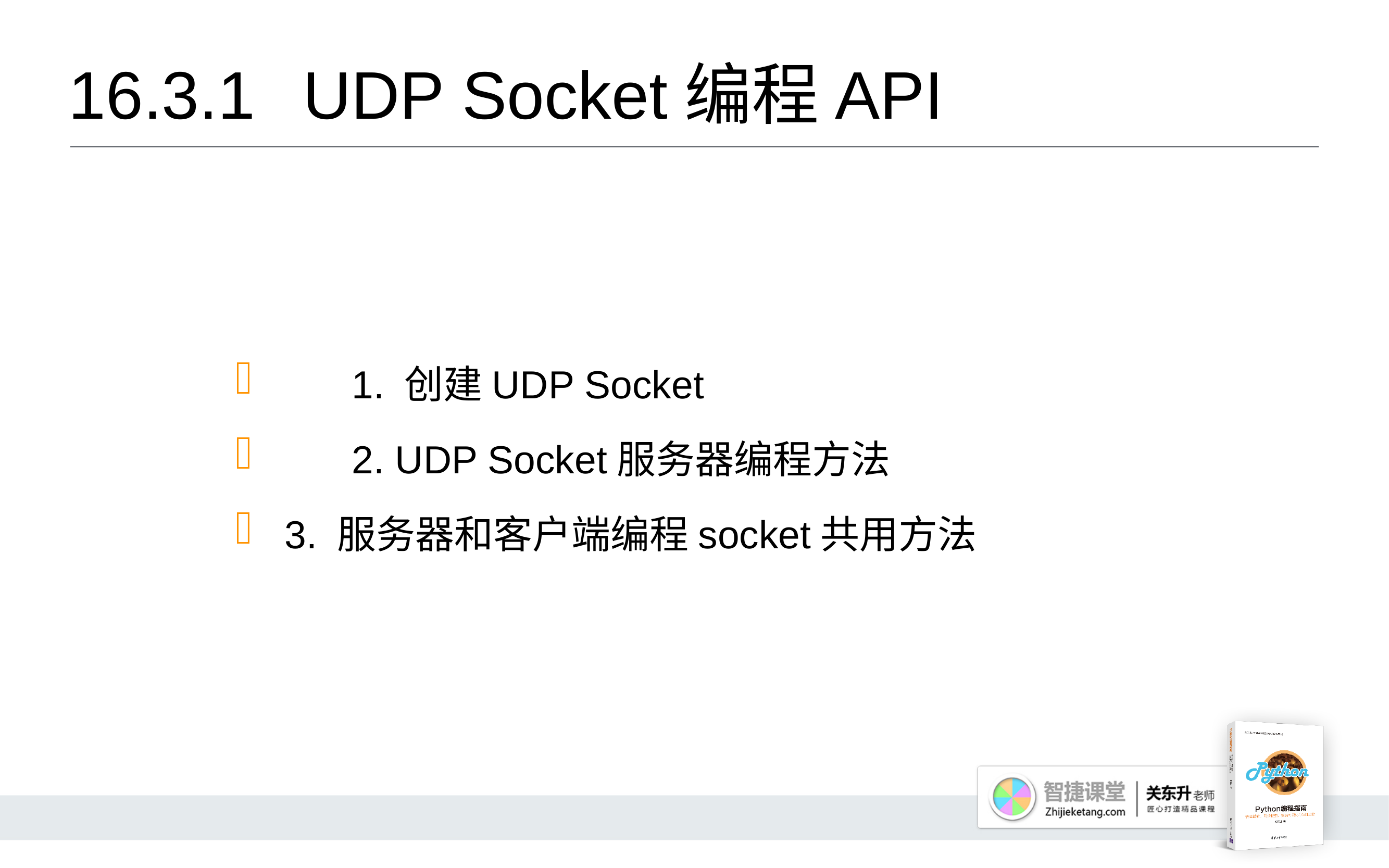

# 16.3.1 	UDP Socket编程API
	1. 创建UDP Socket
	2. UDP Socket服务器编程方法
 3. 服务器和客户端编程socket共用方法